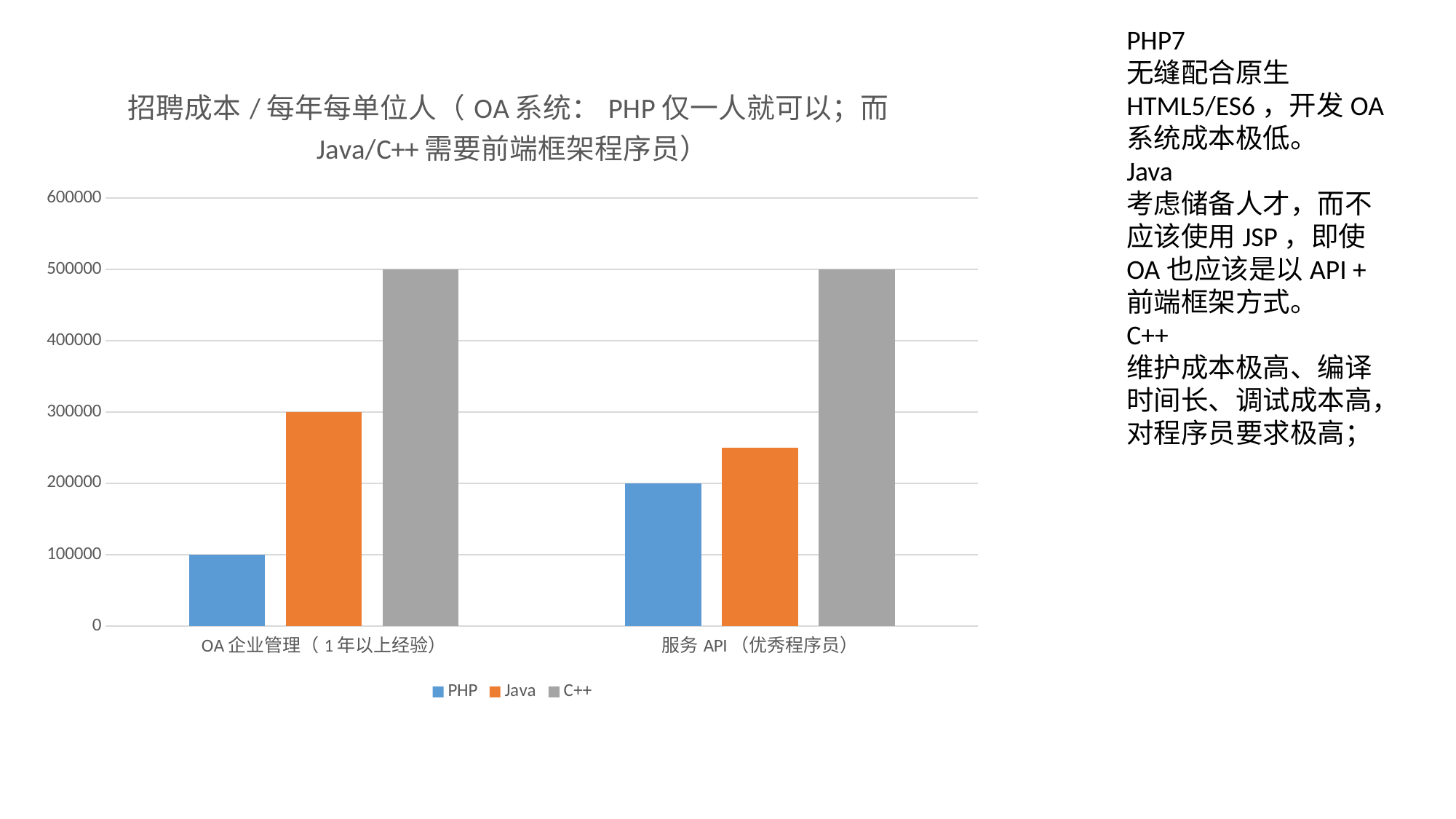

PHP7
无缝配合原生HTML5/ES6，开发OA系统成本极低。
Java
考虑储备人才，而不应该使用JSP，即使OA也应该是以API + 前端框架方式。
C++
维护成本极高、编译时间长、调试成本高，对程序员要求极高；

### Chart: 招聘成本/每年每单位人（OA系统：PHP仅一人就可以；而Java/C++需要前端框架程序员）

| Category | PHP | Java | C++ |
|---|---|---|---|
| OA企业管理（1年以上经验） | 100000.0 | 300000.0 | 500000.0 |
| 服务API（优秀程序员） | 200000.0 | 250000.0 | 500000.0 |